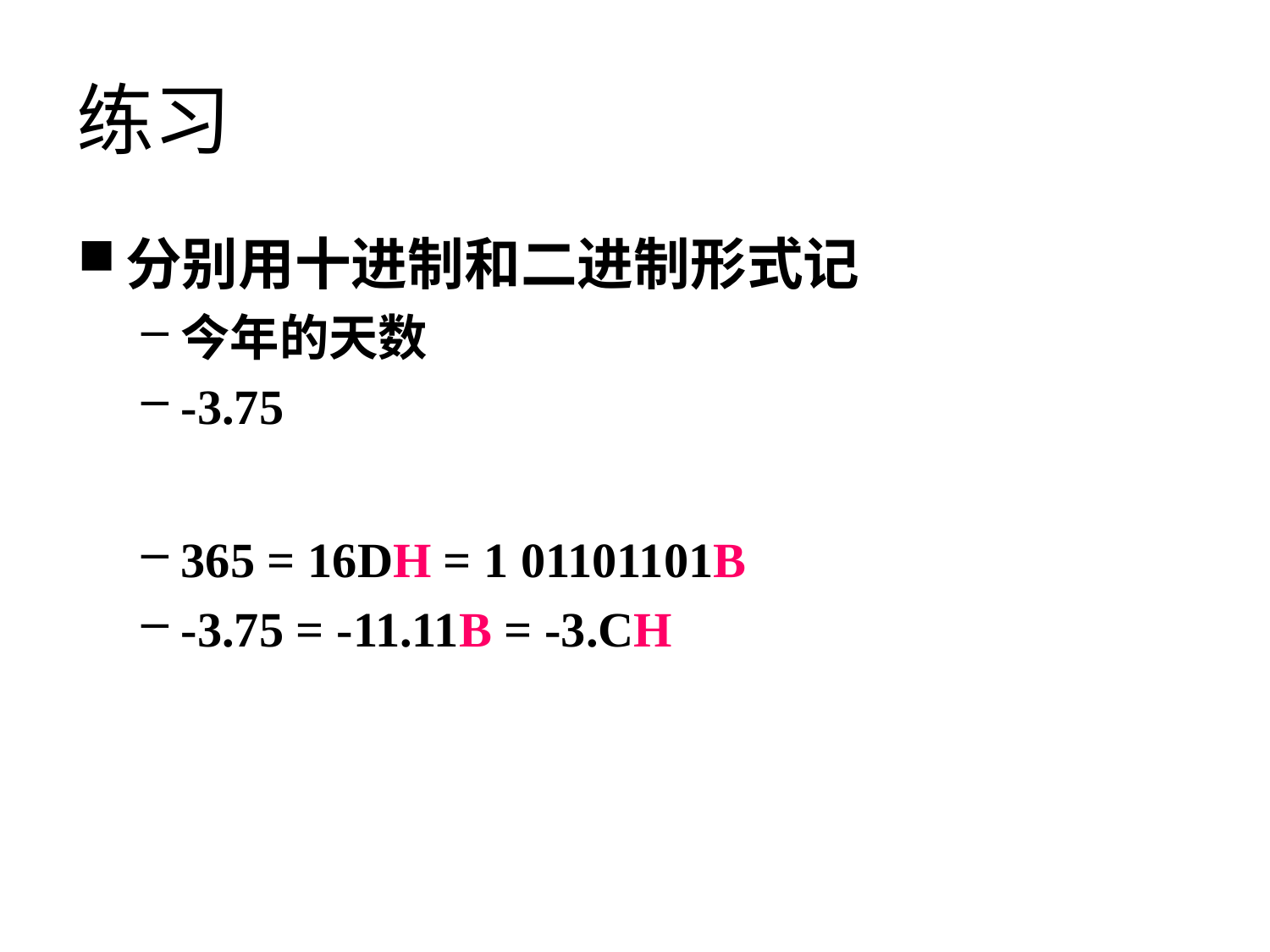

# 练习
分别用十进制和二进制形式记
今年的天数
-3.75

365 = 16DH = 1 01101101B
-3.75 = -11.11B = -3.CH